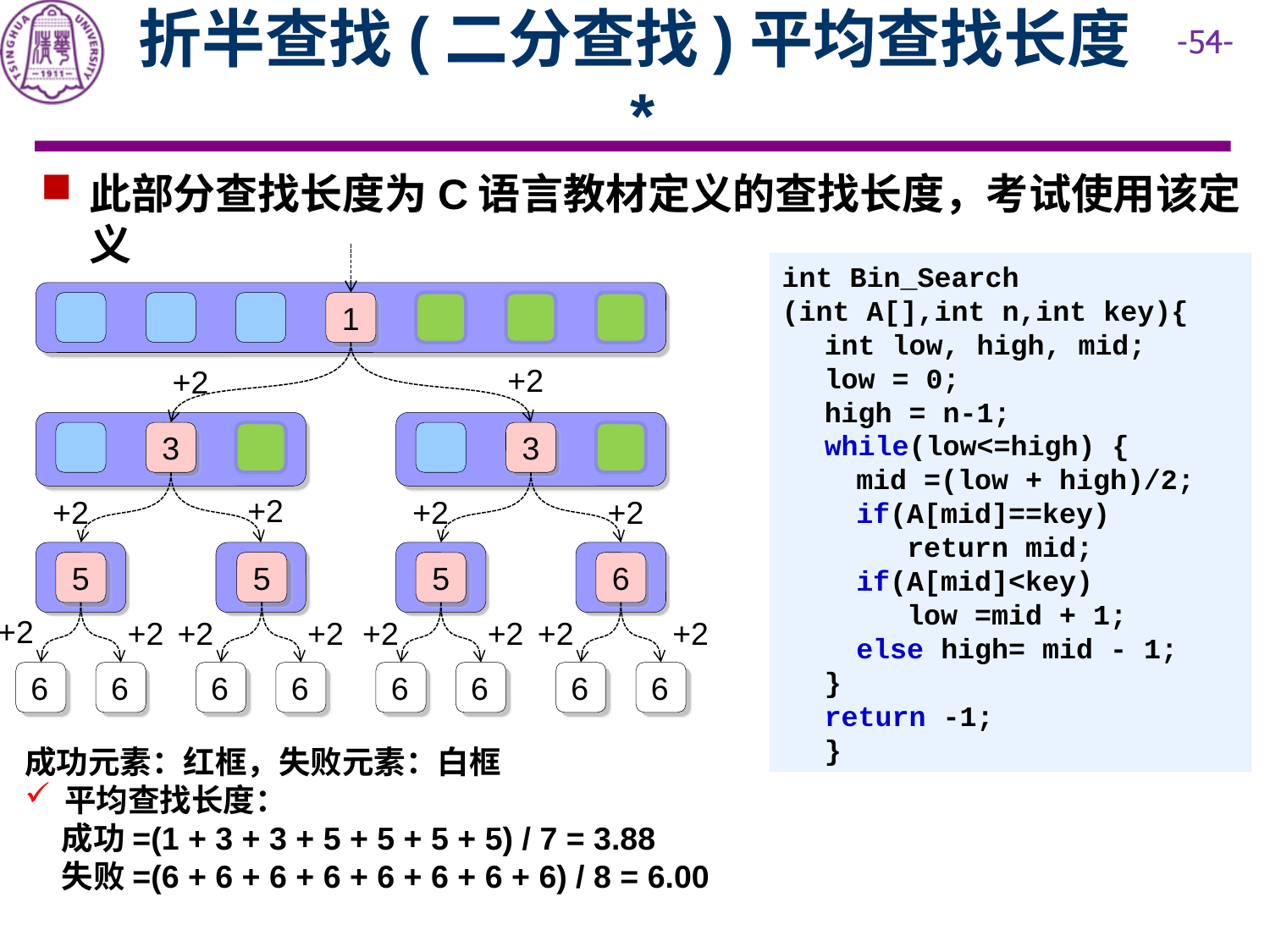

# 折半查找(二分查找)平均查找长度*
此部分查找长度为C语言教材定义的查找长度，考试使用该定义
int Bin_Search
(int A[],int n,int key){
int low, high, mid;
low = 0;
high = n-1;
while(low<=high) {
mid =(low + high)/2;
if(A[mid]==key)
   return mid;
if(A[mid]<key)
   low =mid + 1;
else high= mid - 1;
}
return -1;
}

1

+2
+2

3

3

+2
+2
+2
+2

5
5
5
6
+2
+2
+2
+2
+2
+2
+2
+2
6
6
6
6
6
6
6
6
成功元素：红框，失败元素：白框
平均查找长度：
    成功=(1 + 3 + 3 + 5 + 5 + 5 + 5) / 7 = 3.88
    失败=(6 + 6 + 6 + 6 + 6 + 6 + 6 + 6) / 8 = 6.00